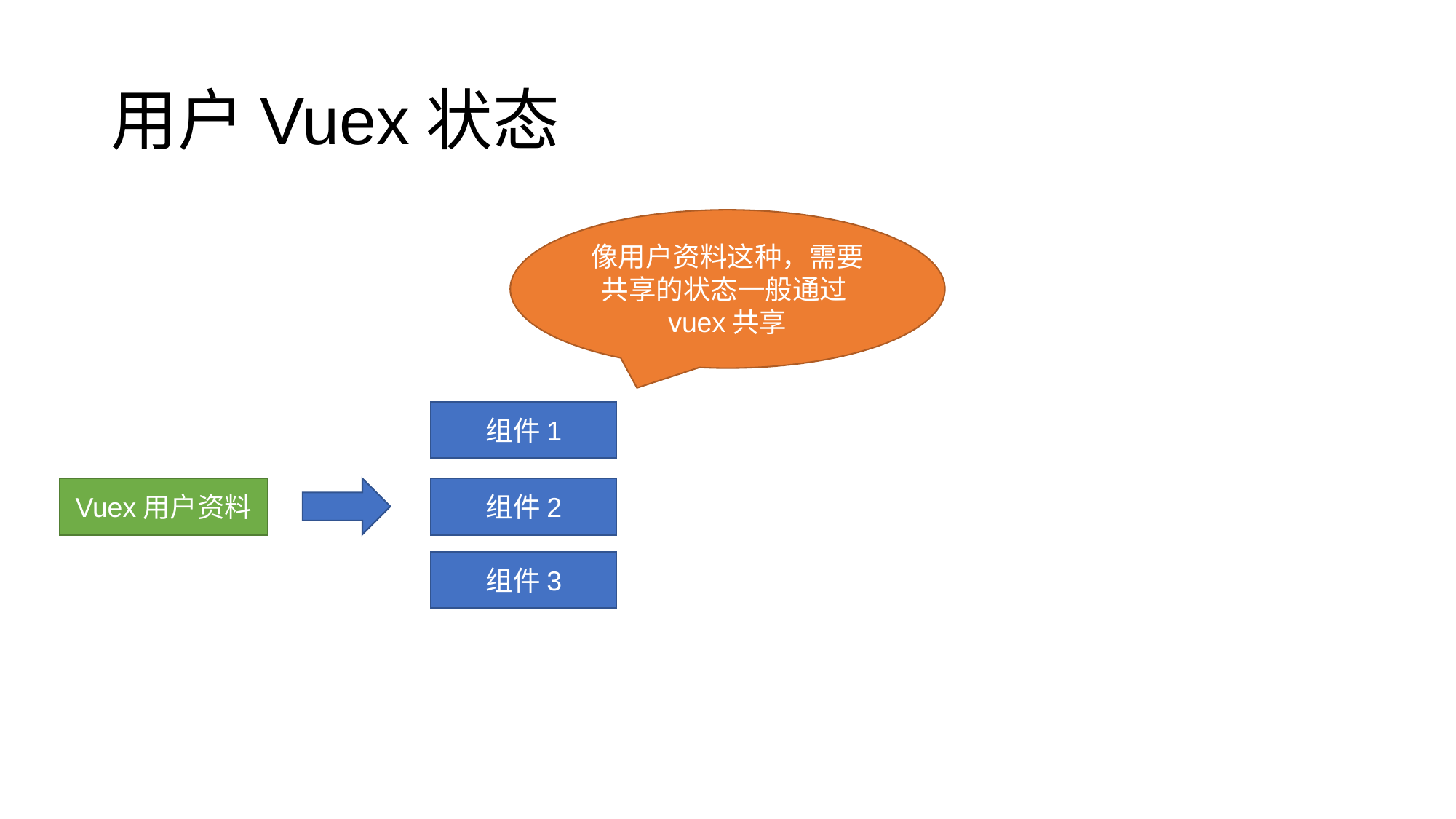

# 用户Vuex状态
像用户资料这种，需要共享的状态一般通过vuex共享
组件1
Vuex用户资料

组件2
组件3